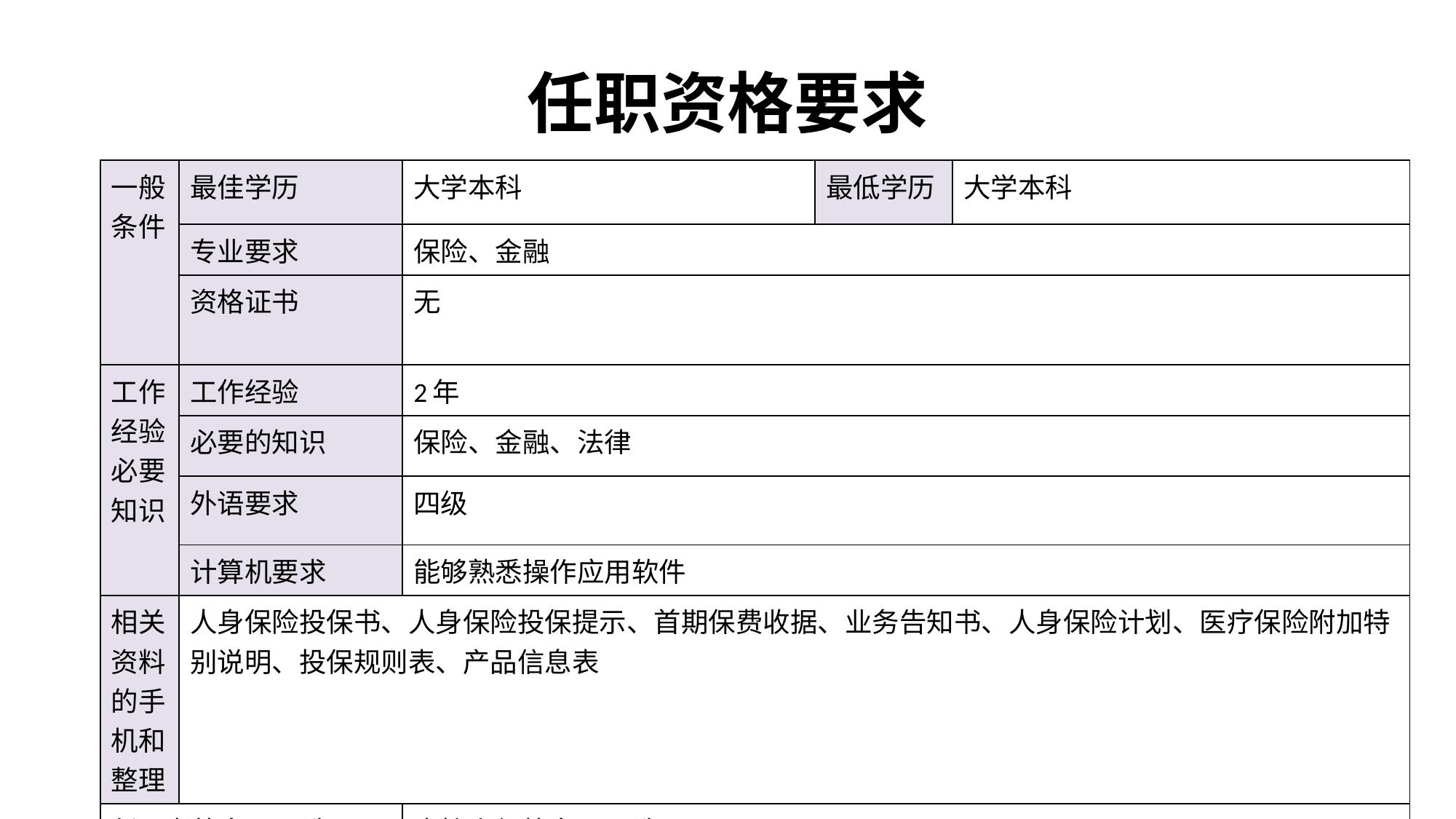

# 任职资格要求
| 一般条件 | 最佳学历 | 大学本科 | 最低学历 | 大学本科 |
| --- | --- | --- | --- | --- |
|  | 专业要求 | 保险、金融 |  |  |
|  | 资格证书 | 无 |  |  |
| 工作经验必要知识 | 工作经验 | 2年 |  |  |
|  | 必要的知识 | 保险、金融、法律 |  |  |
|  | 外语要求 | 四级 |  |  |
|  | 计算机要求 | 能够熟悉操作应用软件 |  |  |
| 相关资料的手机和整理 | 人身保险投保书、人身保险投保提示、首期保费收据、业务告知书、人身保险计划、医疗保险附加特别说明、投保规则表、产品信息表 |  |  |  |
| 任职者签名：可选项 日期：可选项 |  | 直接上级签名：可选项 日期：可选项 |  |  |